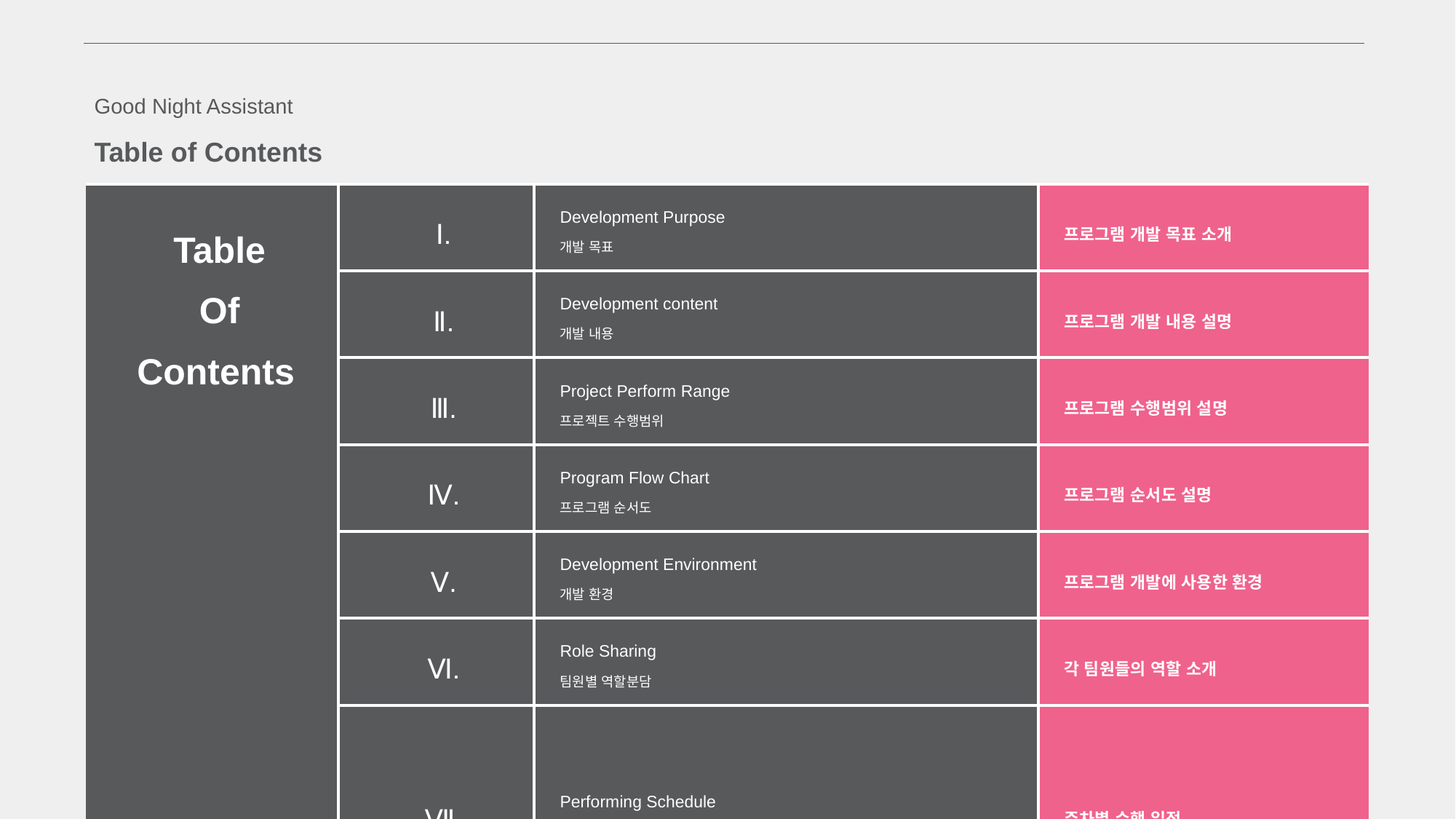

Good Night Assistant
Table of Contents
| Table Of Contents | Ⅰ. | Development Purpose 개발 목표 | 프로그램 개발 목표 소개 |
| --- | --- | --- | --- |
|  | Ⅱ. | Development content 개발 내용 | 프로그램 개발 내용 설명 |
|  | Ⅲ. | Project Perform Range 프로젝트 수행범위 | 프로그램 수행범위 설명 |
|  | Ⅳ. | Program Flow Chart 프로그램 순서도 | 프로그램 순서도 설명 |
|  | Ⅴ. | Development Environment 개발 환경 | 프로그램 개발에 사용한 환경 |
|  | Ⅵ. | Role Sharing 팀원별 역할분담 | 각 팀원들의 역할 소개 |
|  | Ⅶ. | Performing Schedule 수행 일정 | 주차별 수행 일정 |